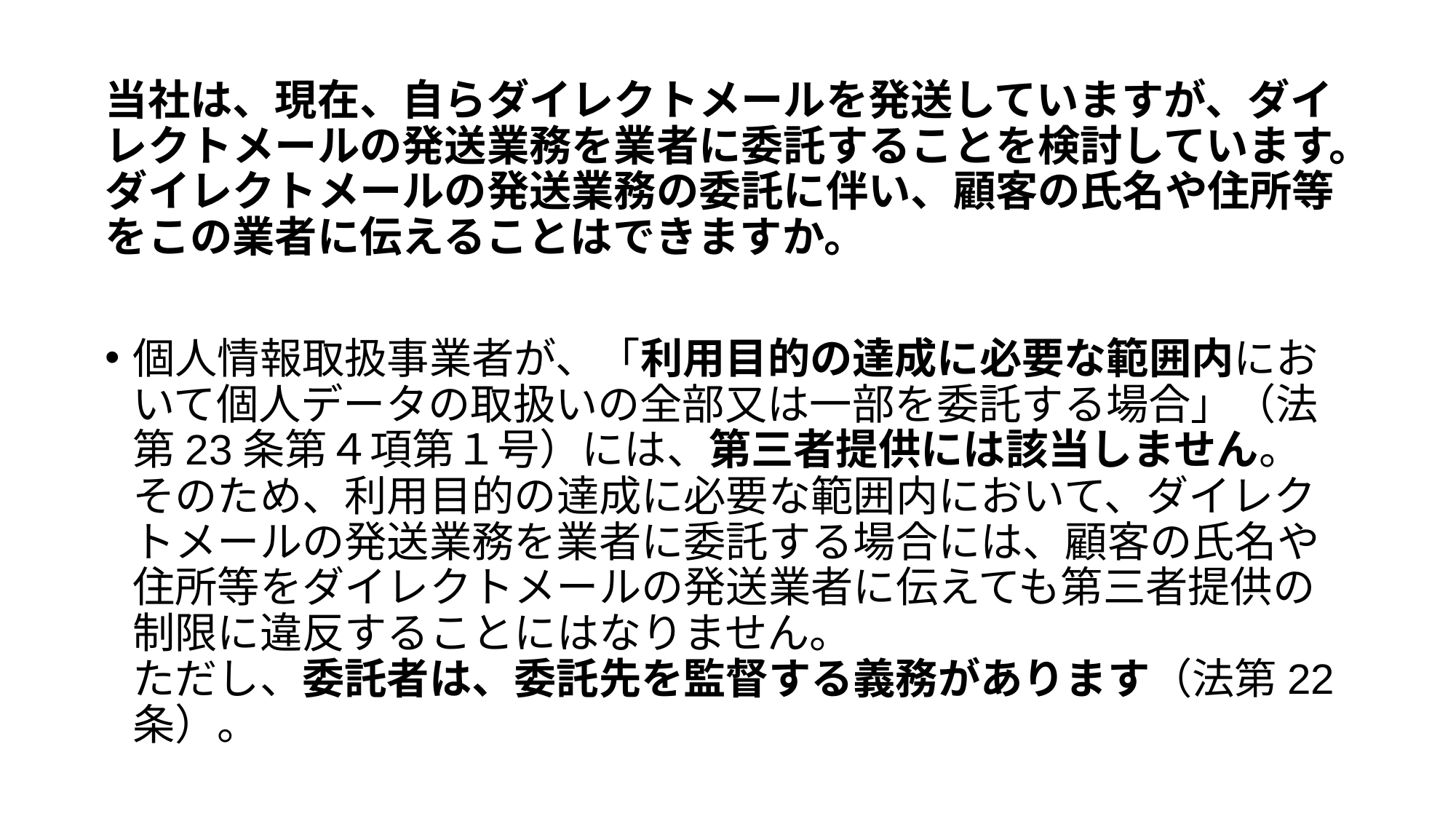

# 当社は、現在、自らダイレクトメールを発送していますが、ダイレクトメールの発送業務を業者に委託することを検討しています。ダイレクトメールの発送業務の委託に伴い、顧客の氏名や住所等をこの業者に伝えることはできますか。

個人情報取扱事業者が、「利用目的の達成に必要な範囲内において個人データの取扱いの全部又は一部を委託する場合」（法第23条第４項第１号）には、第三者提供には該当しません。
そのため、利用目的の達成に必要な範囲内において、ダイレクトメールの発送業務を業者に委託する場合には、顧客の氏名や住所等をダイレクトメールの発送業者に伝えても第三者提供の制限に違反することにはなりません。
ただし、委託者は、委託先を監督する義務があります（法第22条）。